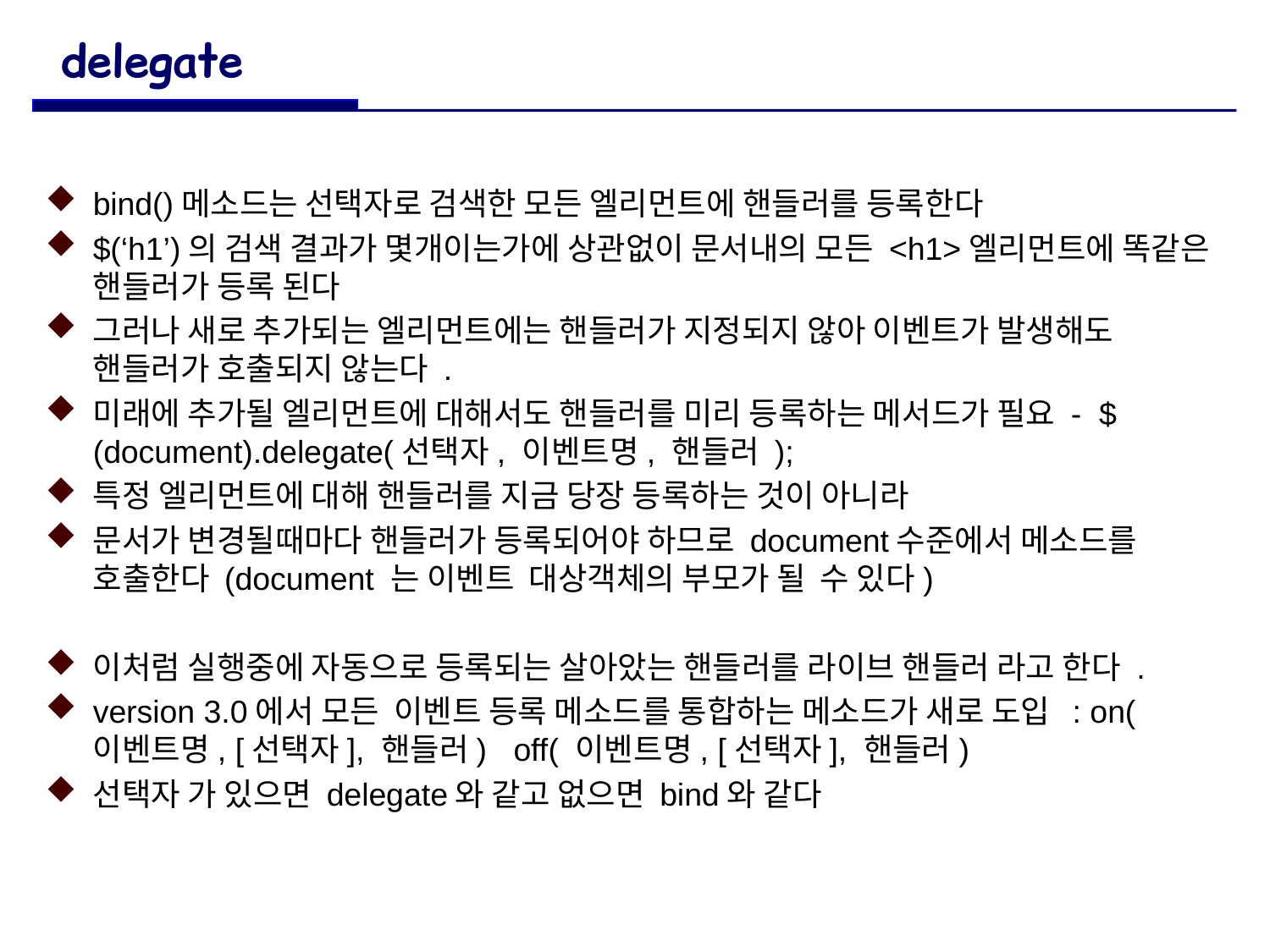

delegate
bind()메소드는 선택자로 검색한 모든 엘리먼트에 핸들러를 등록한다
$(‘h1’)의 검색 결과가 몇개이는가에 상관없이 문서내의 모든 <h1>엘리먼트에 똑같은 핸들러가 등록 된다
그러나 새로 추가되는 엘리먼트에는 핸들러가 지정되지 않아 이벤트가 발생해도 핸들러가 호출되지 않는다 .
미래에 추가될 엘리먼트에 대해서도 핸들러를 미리 등록하는 메서드가 필요 -  $(document).delegate(선택자, 이벤트명, 핸들러 );
특정 엘리먼트에 대해 핸들러를 지금 당장 등록하는 것이 아니라
문서가 변경될때마다 핸들러가 등록되어야 하므로 document수준에서 메소드를 호출한다 (document 는 이벤트  대상객체의 부모가 될  수 있다)

이처럼 실행중에 자동으로 등록되는 살아았는 핸들러를 라이브 핸들러 라고 한다 .
version 3.0에서 모든  이벤트 등록 메소드를 통합하는 메소드가 새로 도입  : on(이벤트명, [선택자], 핸들러)   off( 이벤트명, [선택자], 핸들러)
선택자 가 있으면 delegate와 같고 없으면 bind와 같다